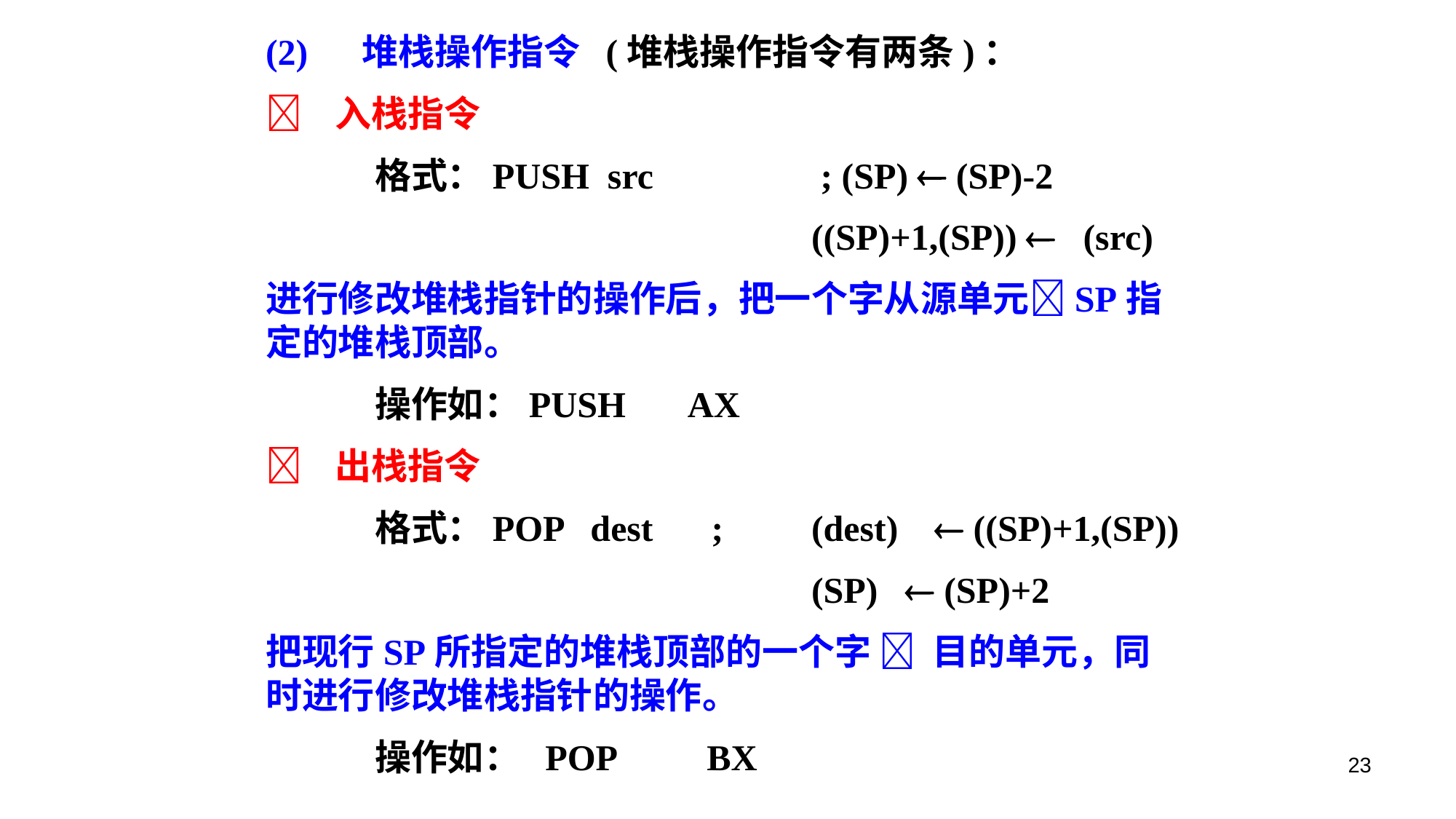

(2)     堆栈操作指令  (堆栈操作指令有两条)：
♦   入栈指令
	格式：PUSH  src		 ; (SP) ← (SP)-2
             				((SP)+1,(SP)) ←   (src)
进行修改堆栈指针的操作后，把一个字从源单元→SP指定的堆栈顶部。
	操作如：PUSH       AX
♦   出栈指令
	格式：POP   dest	 ;	(dest)    ← ((SP)+1,(SP))
		                  	 	(SP)   ← (SP)+2
把现行SP所指定的堆栈顶部的一个字 →  目的单元，同时进行修改堆栈指针的操作。
	操作如：  POP          BX
23